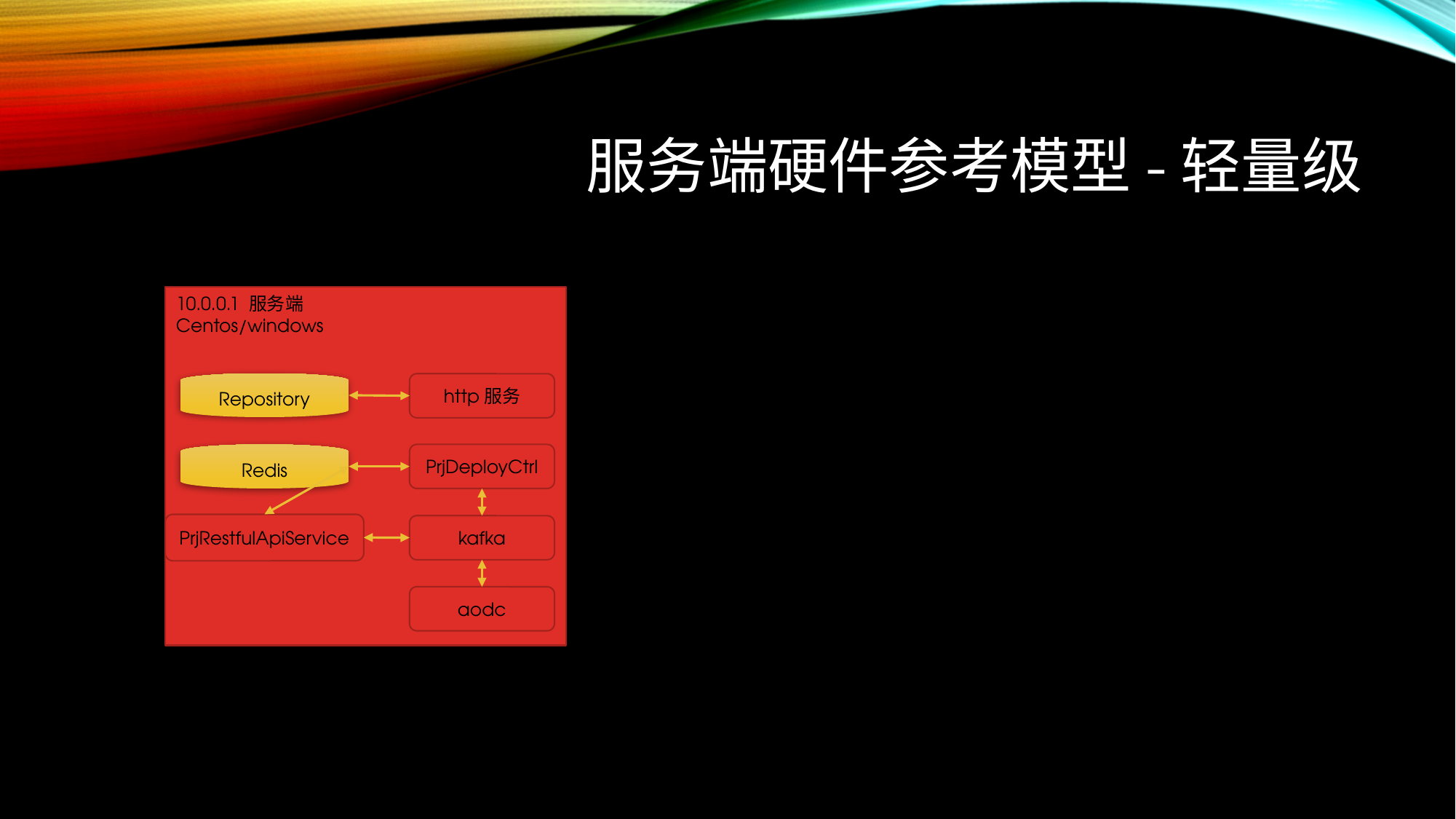

# 服务端硬件参考模型-轻量级
10.0.0.1 服务端
Centos/windows
Repository
http服务
Redis
PrjDeployCtrl
PrjRestfulApiService
kafka
aodc